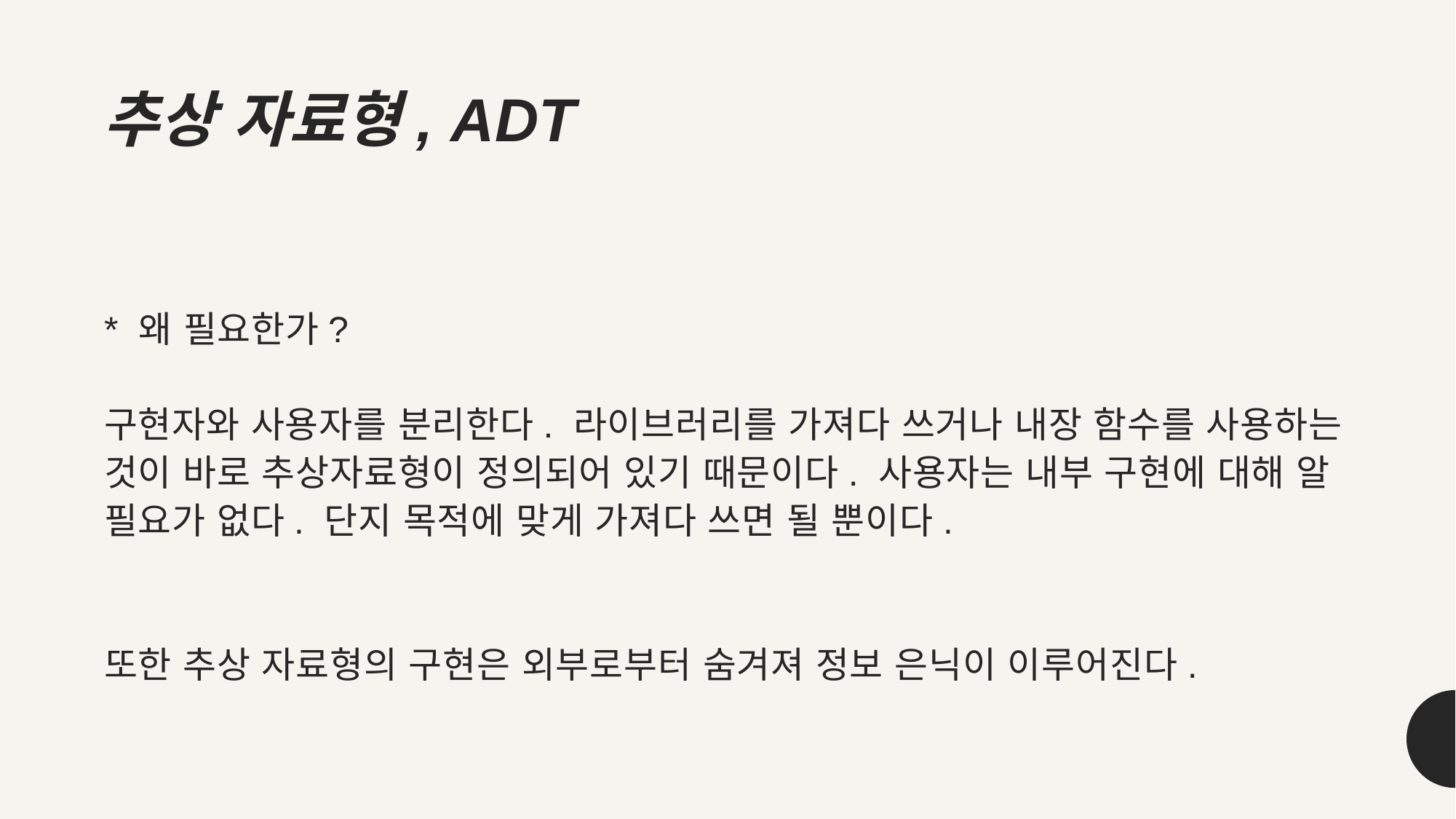

추상 자료형, ADT
# * 왜 필요한가? 구현자와 사용자를 분리한다. 라이브러리를 가져다 쓰거나 내장 함수를 사용하는 것이 바로 추상자료형이 정의되어 있기 때문이다. 사용자는 내부 구현에 대해 알 필요가 없다. 단지 목적에 맞게 가져다 쓰면 될 뿐이다. 또한 추상 자료형의 구현은 외부로부터 숨겨져 정보 은닉이 이루어진다.